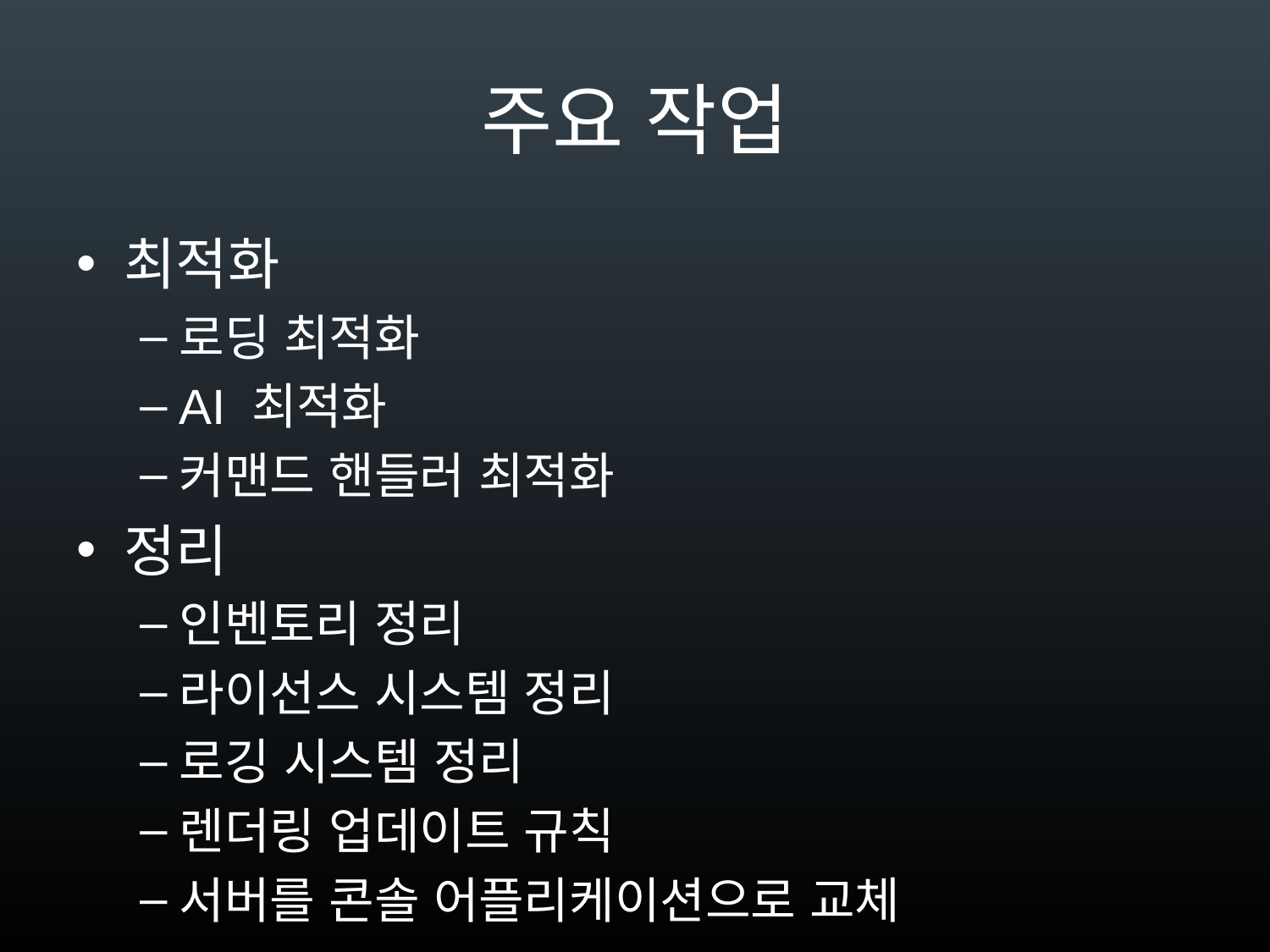

# 주요 작업
최적화
로딩 최적화
AI 최적화
커맨드 핸들러 최적화
정리
인벤토리 정리
라이선스 시스템 정리
로깅 시스템 정리
렌더링 업데이트 규칙
서버를 콘솔 어플리케이션으로 교체